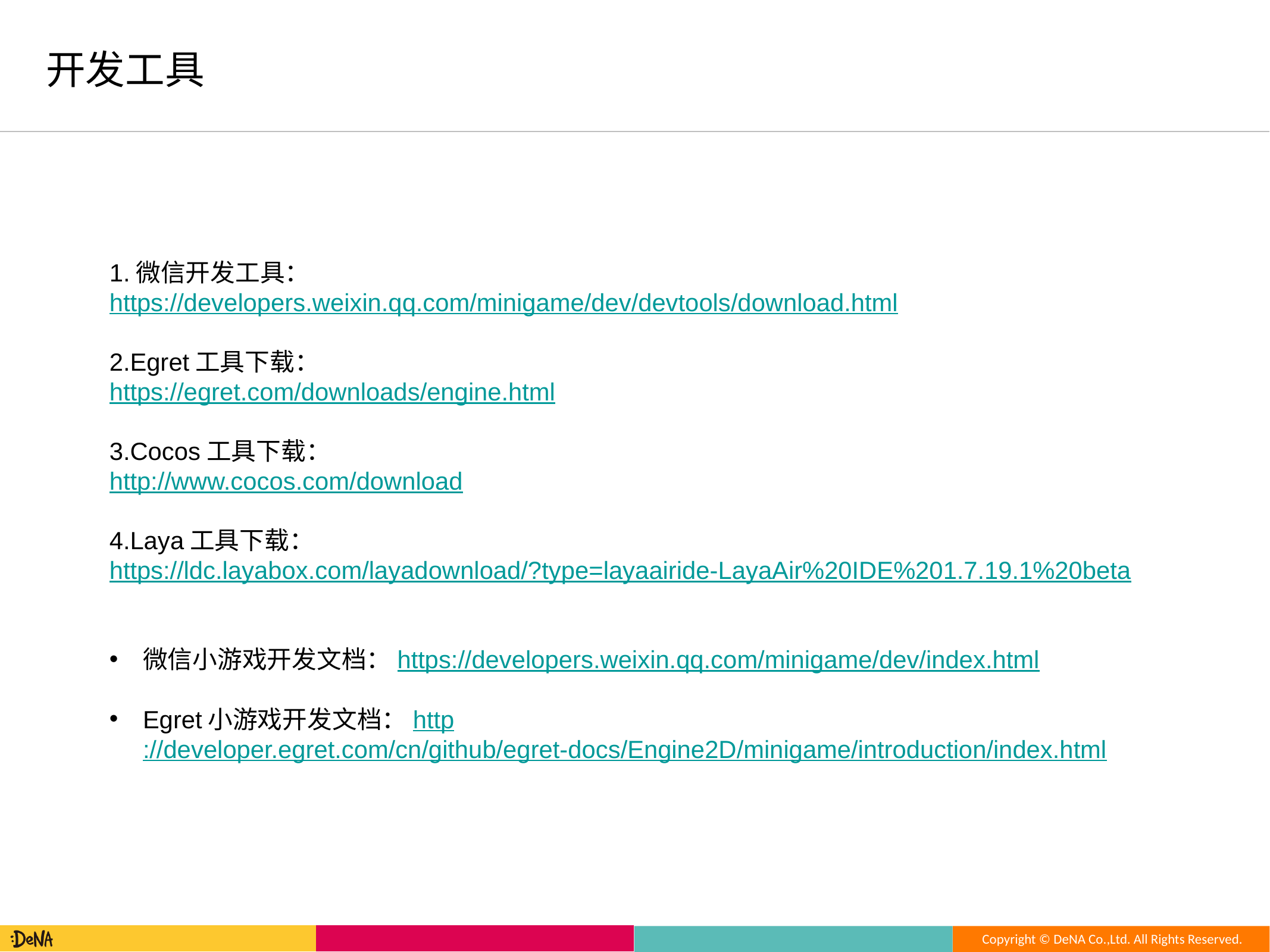

开发工具

1.微信开发工具：
https://developers.weixin.qq.com/minigame/dev/devtools/download.html

2.Egret工具下载：
https://egret.com/downloads/engine.html

3.Cocos工具下载：
http://www.cocos.com/download

4.Laya工具下载：
https://ldc.layabox.com/layadownload/?type=layaairide-LayaAir%20IDE%201.7.19.1%20beta

微信小游戏开发文档：https://developers.weixin.qq.com/minigame/dev/index.html

Egret小游戏开发文档：http://developer.egret.com/cn/github/egret-docs/Engine2D/minigame/introduction/index.html